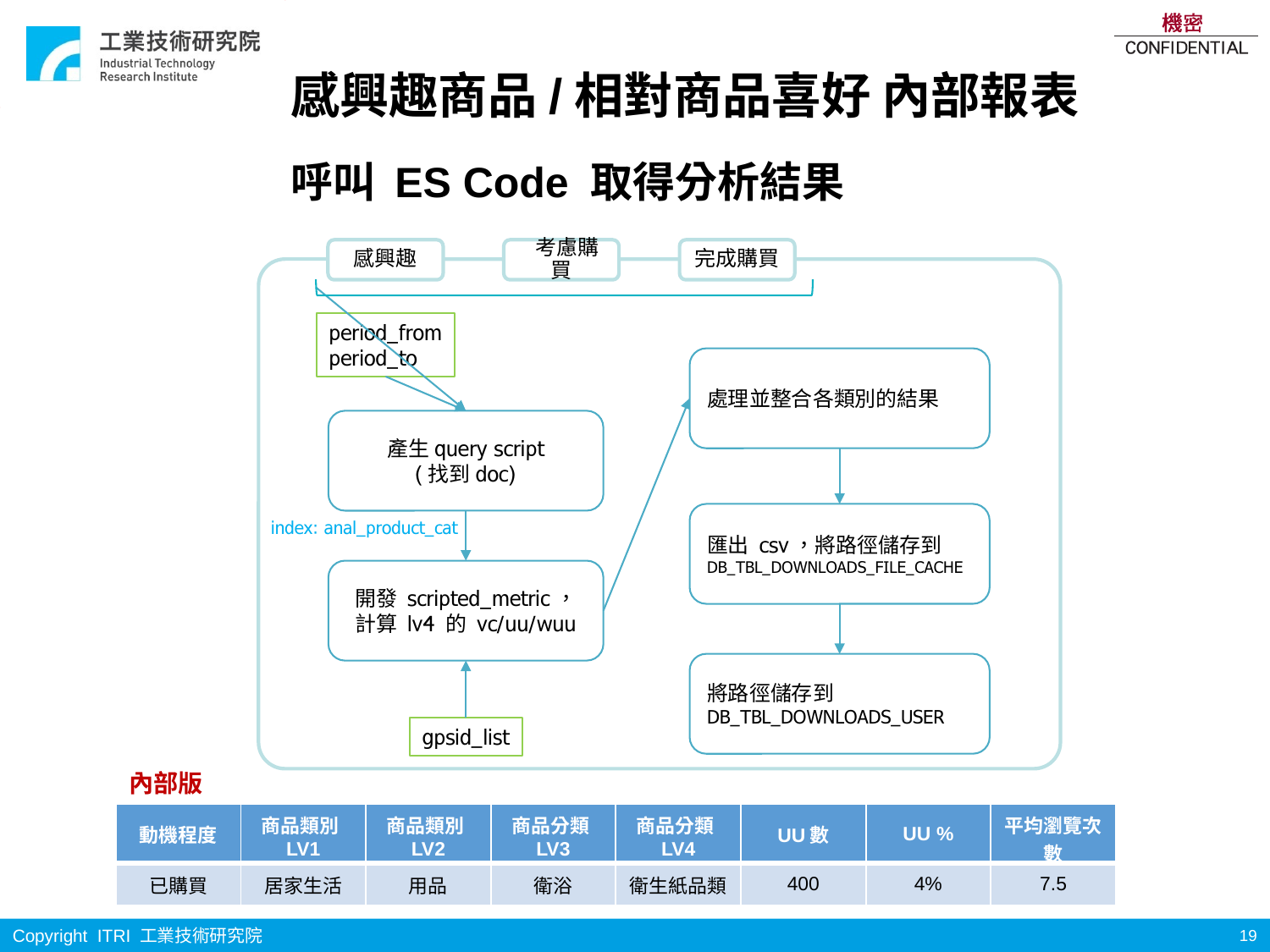

# 感興趣商品/相對商品喜好 內部報表
呼叫 ES Code 取得分析結果
感興趣
 考慮購買
完成購買

period_from
period_to
處理並整合各類別的結果
產生query script
(找到doc)
匯出 csv，將路徑儲存到DB_TBL_DOWNLOADS_FILE_CACHE
index: anal_product_cat
開發 scripted_metric，計算 lv4 的 vc/uu/wuu
將路徑儲存到
DB_TBL_DOWNLOADS_USER
gpsid_list
內部版
| 動機程度 | 商品類別LV1 | 商品類別LV2 | 商品分類LV3 | 商品分類LV4 | UU數 | UU % | 平均瀏覽次數 |
| --- | --- | --- | --- | --- | --- | --- | --- |
| 已購買 | 居家生活 | 用品 | 衛浴 | 衛生紙品類 | 400 | 4% | 7.5 |
19